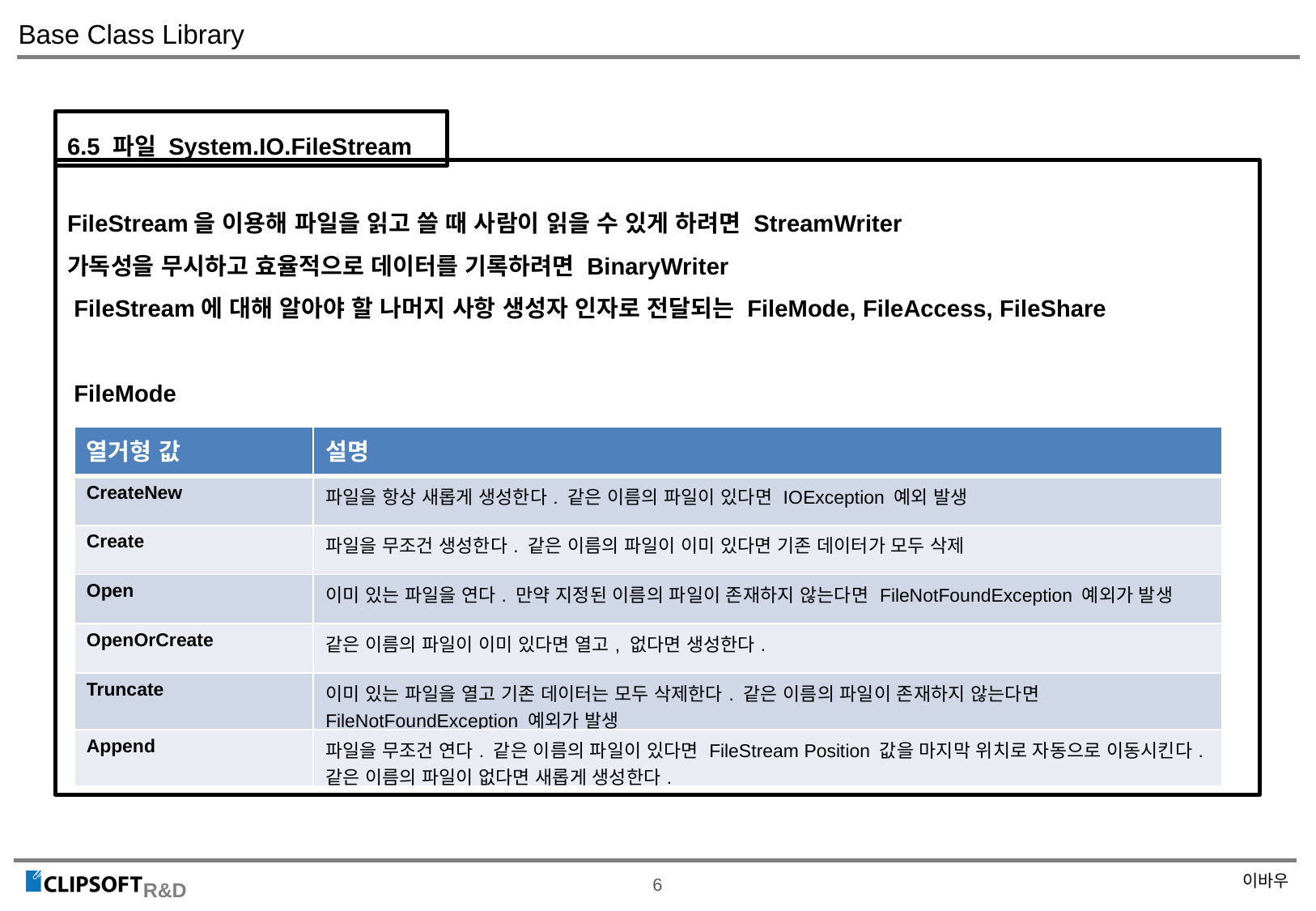

# Base Class Library
6.5 파일 System.IO.FileStream

FileStream을 이용해 파일을 읽고 쓸 때 사람이 읽을 수 있게 하려면 StreamWriter
가독성을 무시하고 효율적으로 데이터를 기록하려면 BinaryWriter
 FileStream에 대해 알아야 할 나머지 사항 생성자 인자로 전달되는 FileMode, FileAccess, FileShare

 FileMode

| 열거형 값 | 설명 |
| --- | --- |
| CreateNew | 파일을 항상 새롭게 생성한다. 같은 이름의 파일이 있다면 IOException 예외 발생 |
| Create | 파일을 무조건 생성한다. 같은 이름의 파일이 이미 있다면 기존 데이터가 모두 삭제 |
| Open | 이미 있는 파일을 연다. 만약 지정된 이름의 파일이 존재하지 않는다면 FileNotFoundException 예외가 발생 |
| OpenOrCreate | 같은 이름의 파일이 이미 있다면 열고, 없다면 생성한다. |
| Truncate | 이미 있는 파일을 열고 기존 데이터는 모두 삭제한다. 같은 이름의 파일이 존재하지 않는다면 FileNotFoundException 예외가 발생 |
| Append | 파일을 무조건 연다. 같은 이름의 파일이 있다면 FileStream Position 값을 마지막 위치로 자동으로 이동시킨다. 같은 이름의 파일이 없다면 새롭게 생성한다. |
이바우